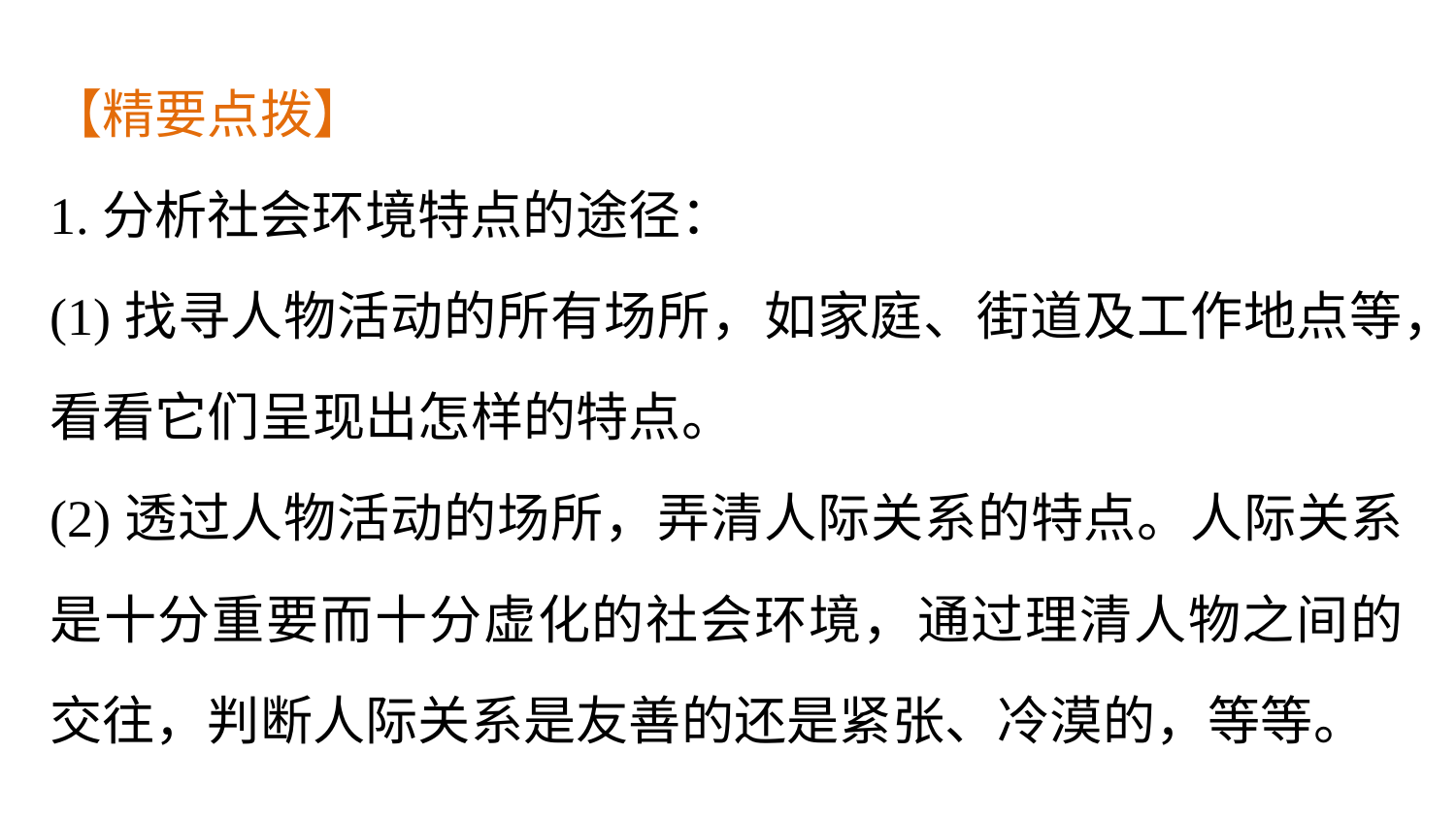

【精要点拨】
1.分析社会环境特点的途径：
(1)找寻人物活动的所有场所，如家庭、街道及工作地点等，看看它们呈现出怎样的特点。
(2)透过人物活动的场所，弄清人际关系的特点。人际关系是十分重要而十分虚化的社会环境，通过理清人物之间的交往，判断人际关系是友善的还是紧张、冷漠的，等等。